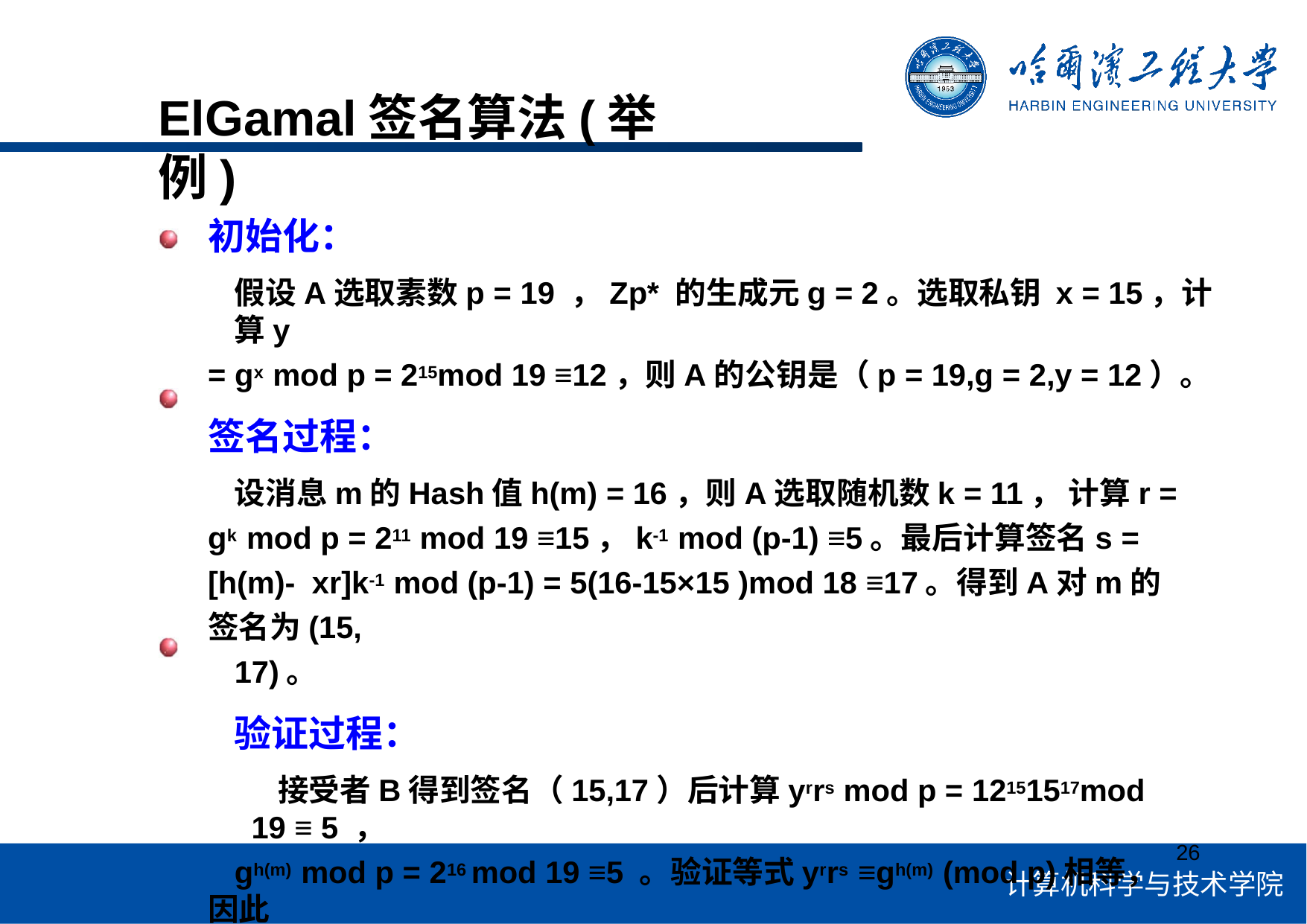

# ElGamal签名算法(举例)
初始化：
假设A选取素数p = 19 ，Zp* 的生成元g = 2。选取私钥 x = 15，计算y
= gx mod p = 215mod 19 ≡12，则A的公钥是（p = 19,g = 2,y = 12）。
签名过程：
设消息m的Hash值h(m) = 16，则A选取随机数k = 11， 计算r = gk  mod p = 211 mod 19 ≡15，k-1 mod (p-1) ≡5。最后计算签名s = [h(m)-  xr]k-1 mod (p-1) = 5(16-15×15 )mod 18 ≡17。得到A对m的签名为(15,
17)。
验证过程：
接受者B得到签名（15,17）后计算yrrs mod p = 12151517mod 19 ≡ 5 ，
gh(m) mod p = 216 mod 19 ≡5 。验证等式yrrs ≡gh(m) (mod p)相等，因此
B接受签名。

26